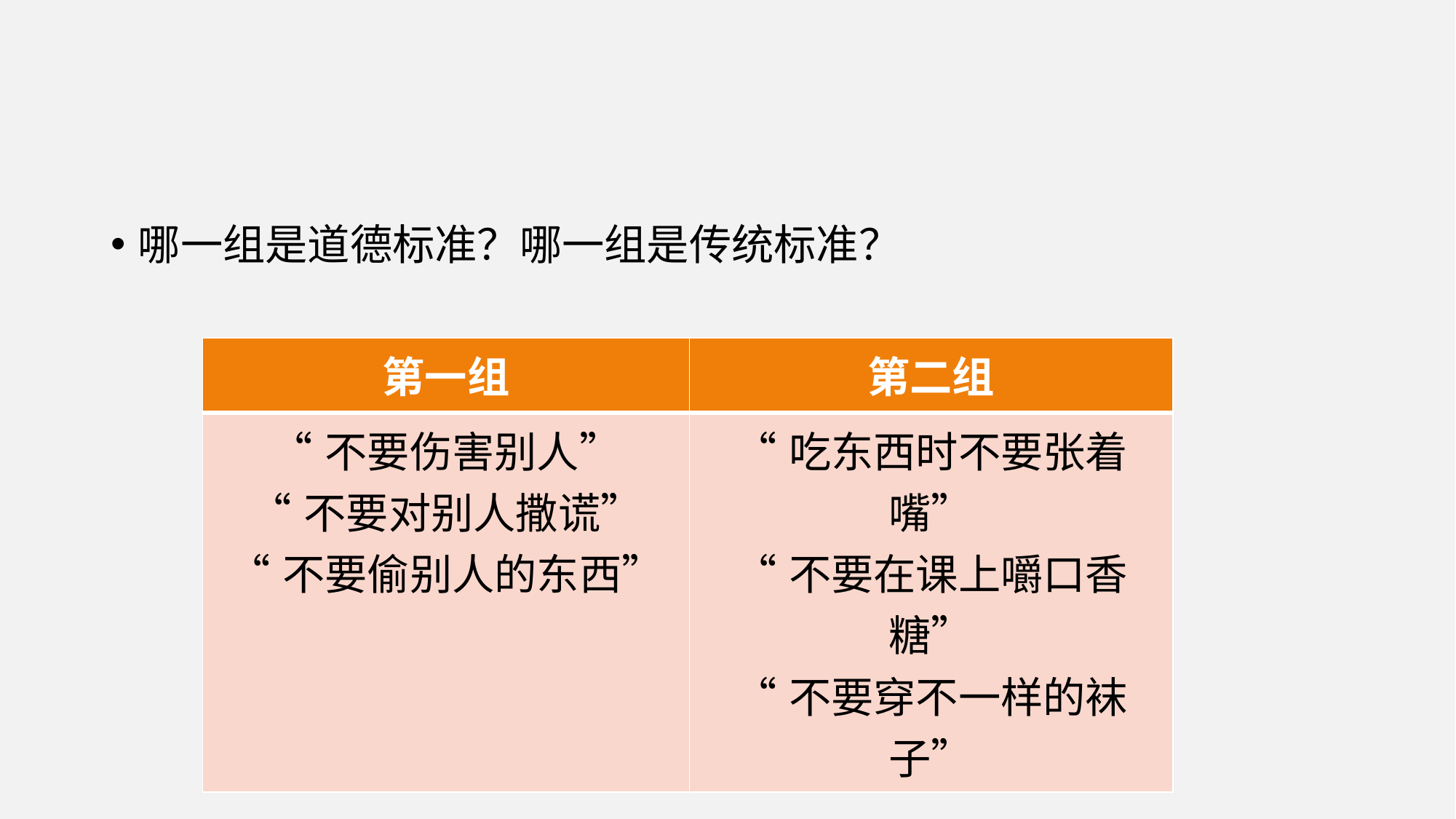

哪一组是道德标准？哪一组是传统标准？

| 第一组 | 第二组 |
| --- | --- |
| “不要伤害别人” “不要对别人撒谎” “不要偷别人的东西” | “吃东西时不要张着嘴” “不要在课上嚼口香糖” “不要穿不一样的袜子” |